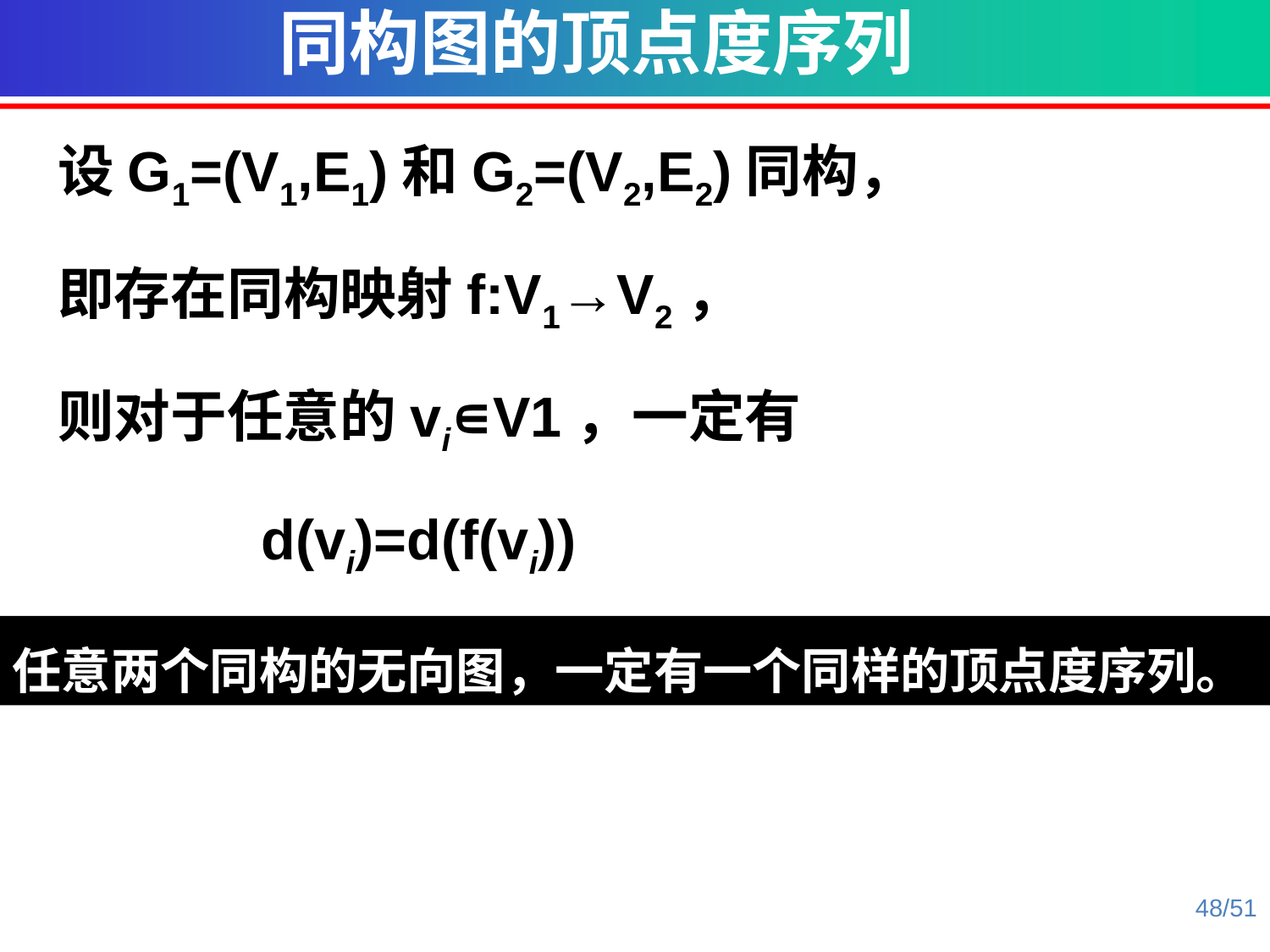

同构图的顶点度序列
设G1=(V1,E1)和G2=(V2,E2)同构，
即存在同构映射f:V1→V2，
则对于任意的vi∊V1，一定有
             d(vi)=d(f(vi))
任意两个同构的无向图，一定有一个同样的顶点度序列。
48/51